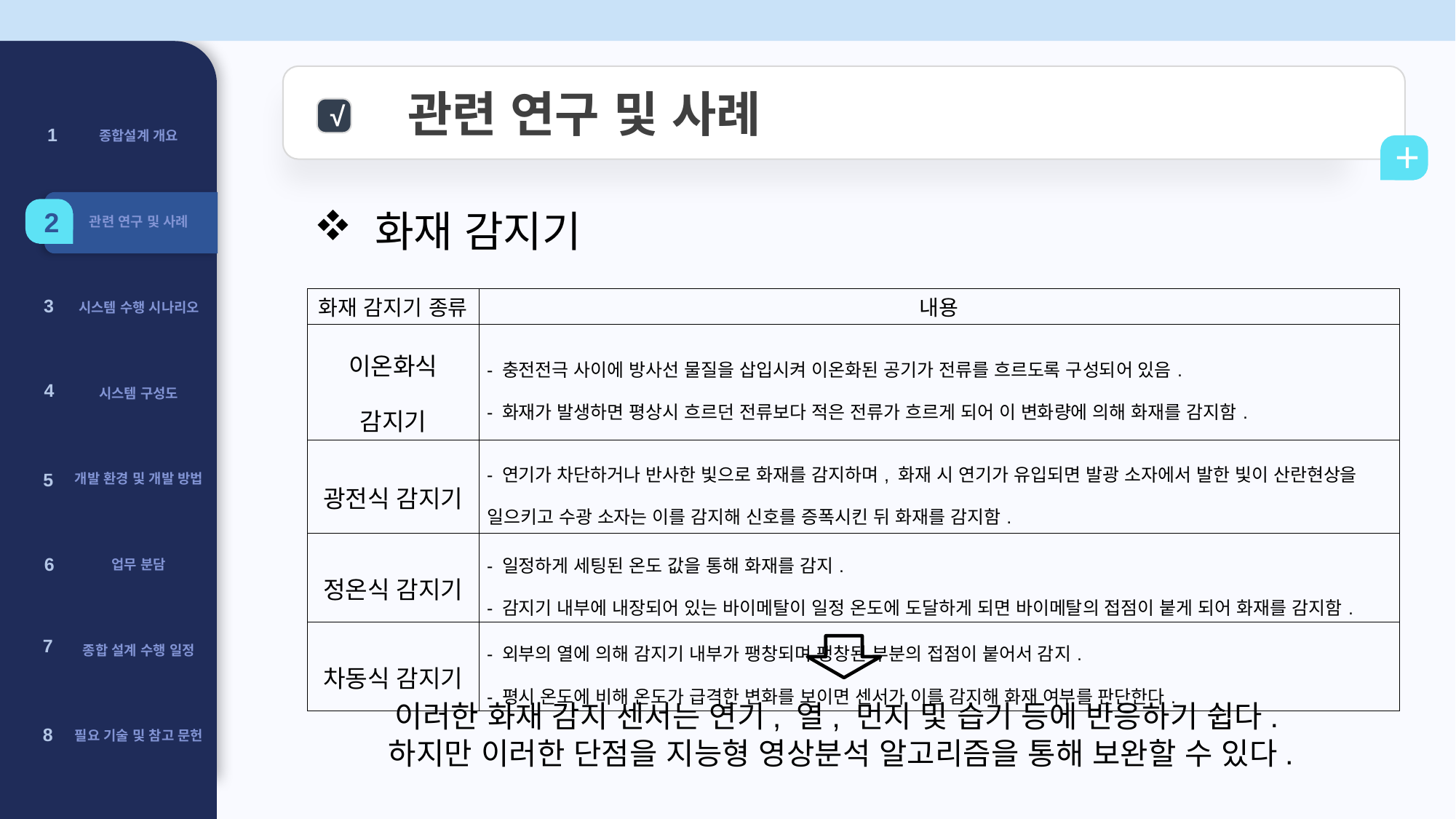

관련 연구 및 사례
| 종합설계 개요 |
| --- |
| 관련 연구 및 사례 |
| 시스템 수행 시나리오 |
| 시스템 구성도 |
| 개발 환경 및 개발 방법 |
| 업무 분담 |
| 종합 설계 수행 일정 |
| 필요 기술 및 참고 문헌 |
√
1
+

2
 화재 감지기
3
| 화재 감지기 종류 | 내용 |
| --- | --- |
| 이온화식 감지기 | - 충전전극 사이에 방사선 물질을 삽입시켜 이온화된 공기가 전류를 흐르도록 구성되어 있음. - 화재가 발생하면 평상시 흐르던 전류보다 적은 전류가 흐르게 되어 이 변화량에 의해 화재를 감지함. |
| 광전식 감지기 | - 연기가 차단하거나 반사한 빛으로 화재를 감지하며, 화재 시 연기가 유입되면 발광 소자에서 발한 빛이 산란현상을 일으키고 수광 소자는 이를 감지해 신호를 증폭시킨 뒤 화재를 감지함. |
| 정온식 감지기 | - 일정하게 세팅된 온도 값을 통해 화재를 감지. - 감지기 내부에 내장되어 있는 바이메탈이 일정 온도에 도달하게 되면 바이메탈의 접점이 붙게 되어 화재를 감지함. |
| 차동식 감지기 | - 외부의 열에 의해 감지기 내부가 팽창되며 팽창된 부분의 접점이 붙어서 감지. - 평시 온도에 비해 온도가 급격한 변화를 보이면 센서가 이를 감지해 화재 여부를 판단한다. |
4
5
6
7

이러한 화재 감지 센서는 연기, 열, 먼지 및 습기 등에 반응하기 쉽다.
하지만 이러한 단점을 지능형 영상분석 알고리즘을 통해 보완할 수 있다.
8